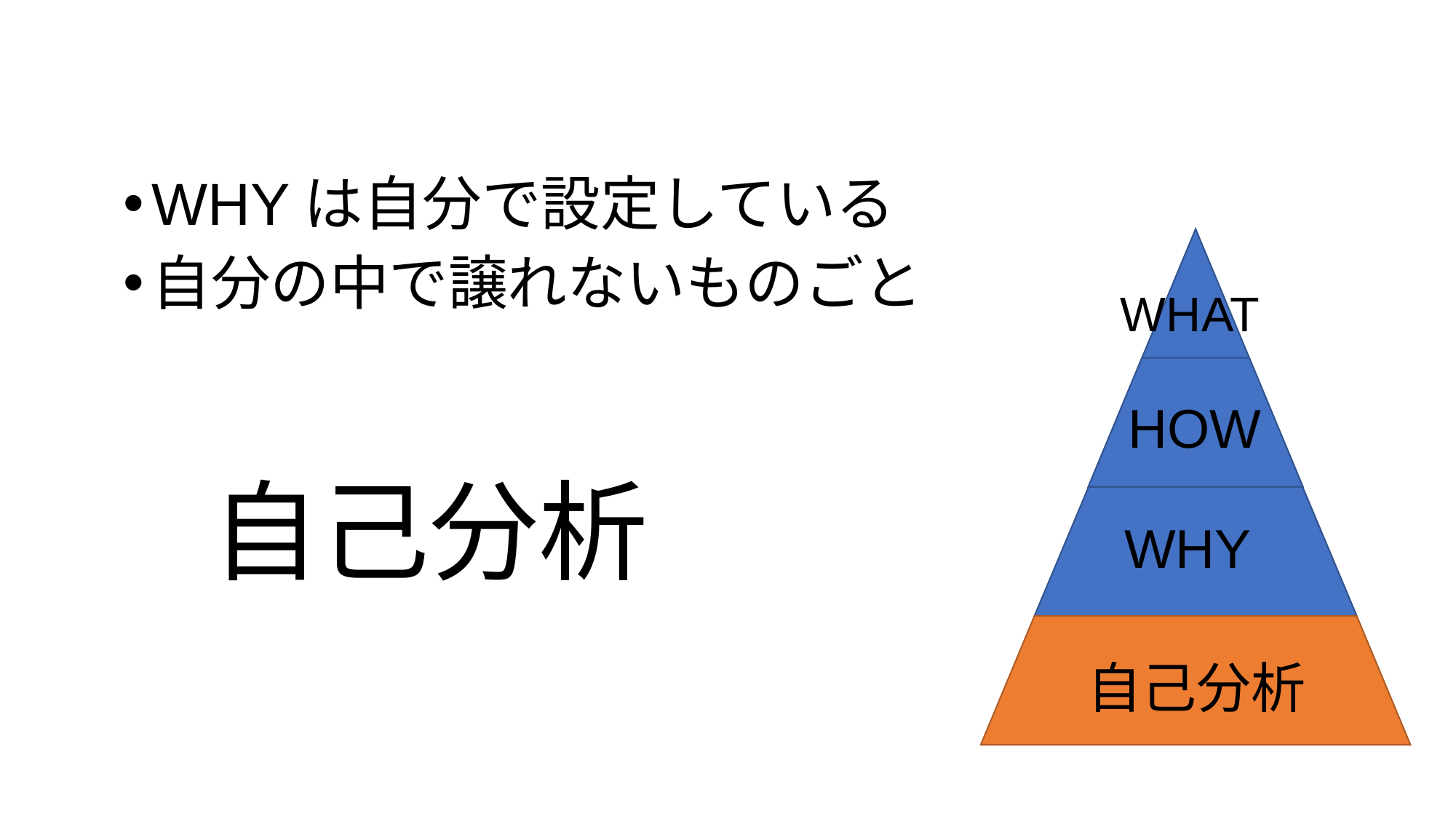

WHYは自分で設定している
自分の中で譲れないものごと

WHAT

HOW
# 自己分析

WHY

自己分析